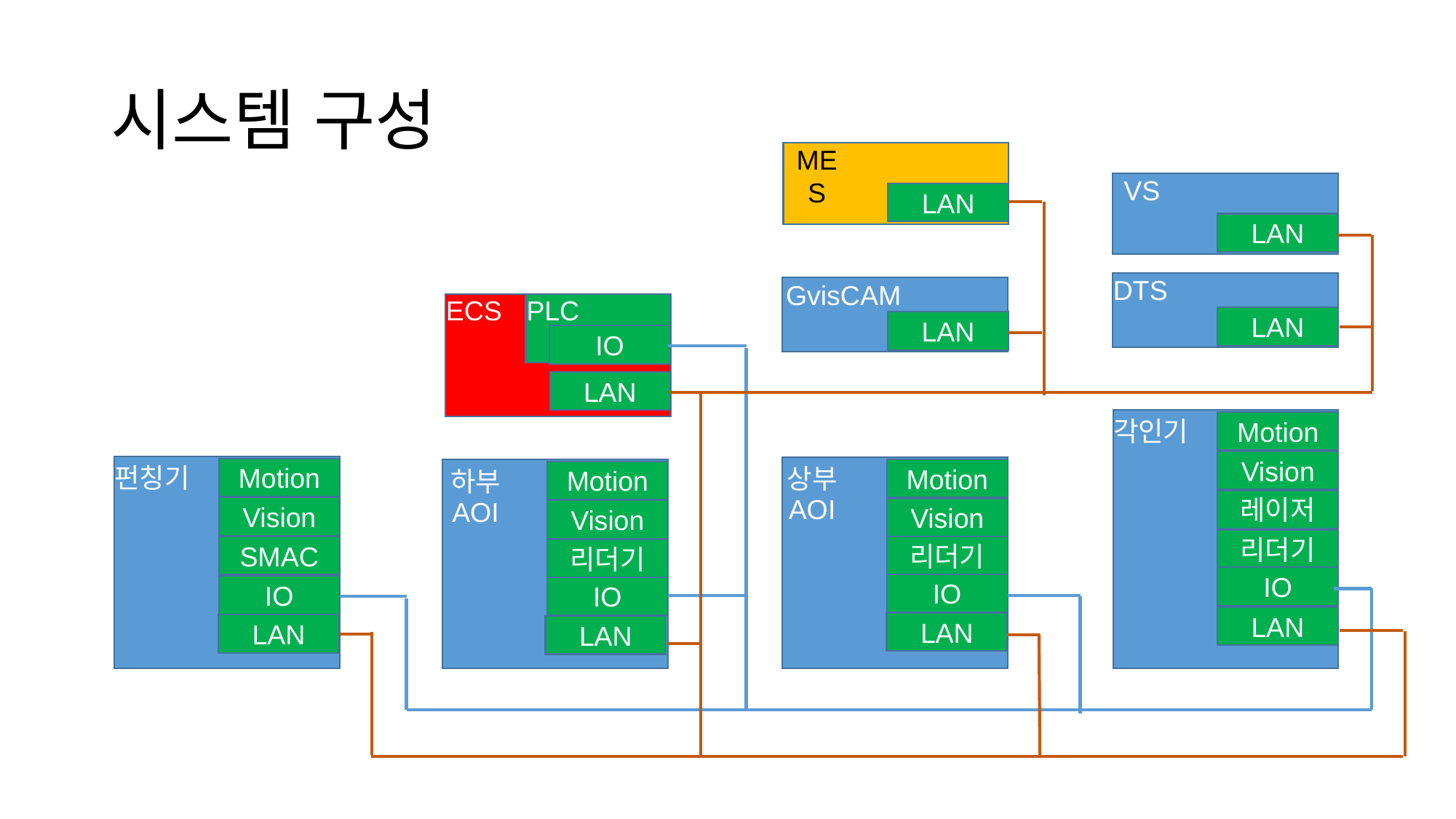

# 시스템 구성
MES

VS

LAN
LAN

DTS

GvisCAM

ECS
PLC

LAN
LAN
IO
LAN
각인기

Motion
Vision
펀칭기
상부

Motion
하부
Motion

Motion
AOI
AOI
레이저
Vision
Vision
Vision
리더기
SMAC
리더기
리더기
IO
IO
IO
IO
LAN
LAN
LAN
LAN